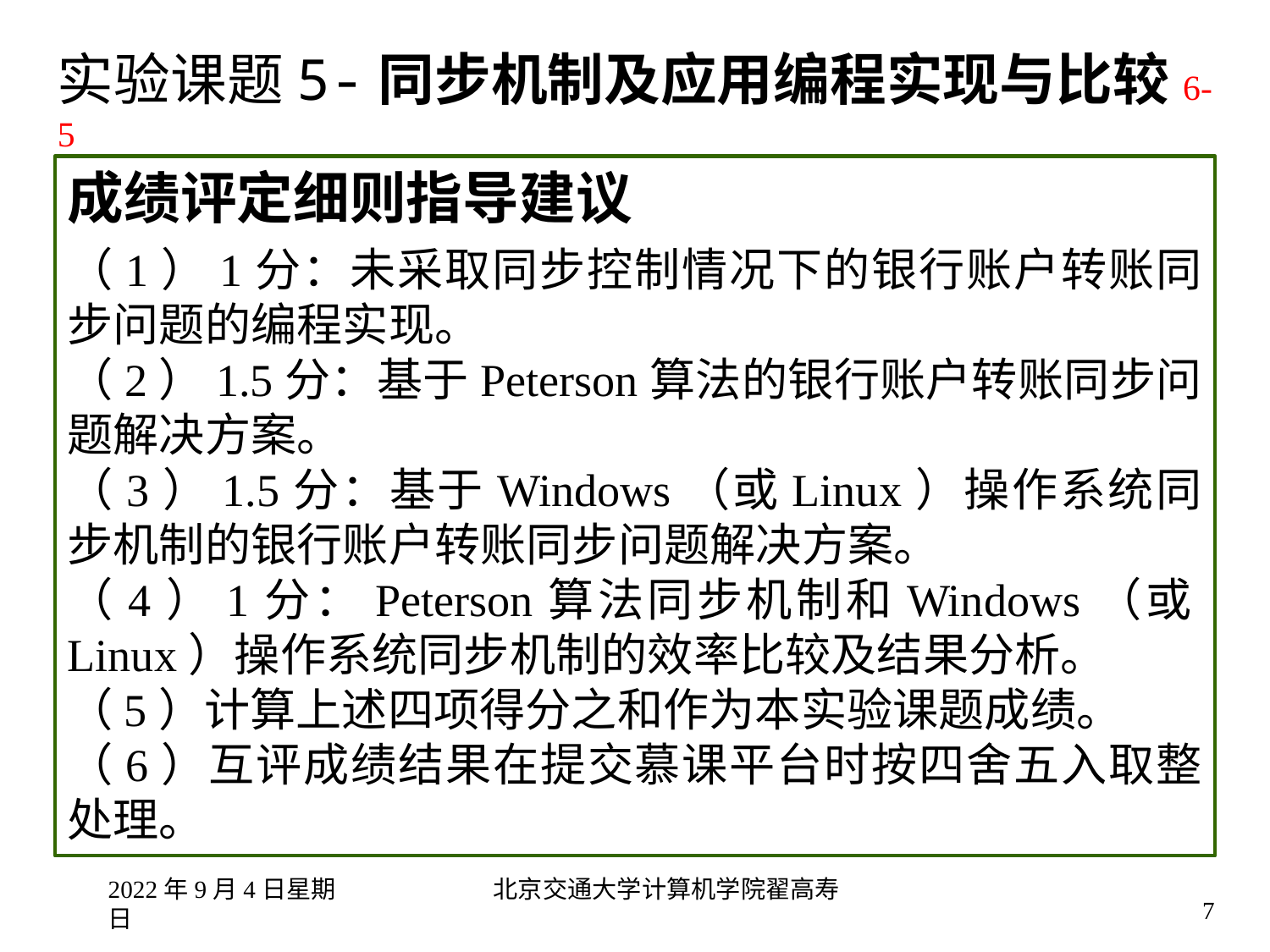

# 实验课题5-同步机制及应用编程实现与比较6-5
成绩评定细则指导建议
（1）1分：未采取同步控制情况下的银行账户转账同步问题的编程实现。
（2）1.5分：基于Peterson算法的银行账户转账同步问题解决方案。
（3）1.5分：基于Windows（或Linux）操作系统同步机制的银行账户转账同步问题解决方案。
（4）1分：Peterson算法同步机制和Windows（或Linux）操作系统同步机制的效率比较及结果分析。
（5）计算上述四项得分之和作为本实验课题成绩。
（6）互评成绩结果在提交慕课平台时按四舍五入取整处理。
2022年9月4日星期日
北京交通大学计算机学院翟高寿
7